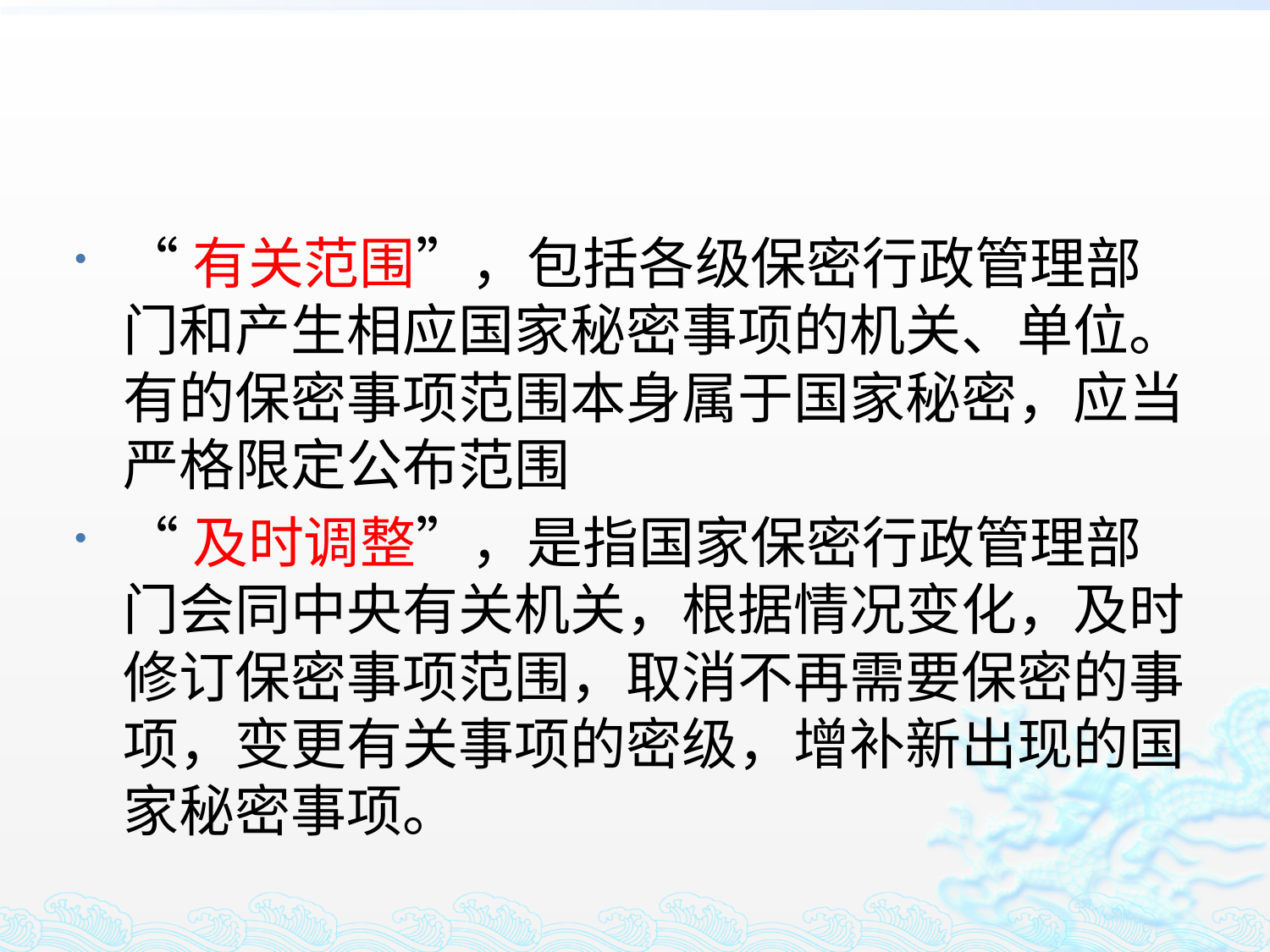

#
“有关范围”，包括各级保密行政管理部门和产生相应国家秘密事项的机关、单位。有的保密事项范围本身属于国家秘密，应当严格限定公布范围
“及时调整”，是指国家保密行政管理部门会同中央有关机关，根据情况变化，及时修订保密事项范围，取消不再需要保密的事项，变更有关事项的密级，增补新出现的国家秘密事项。